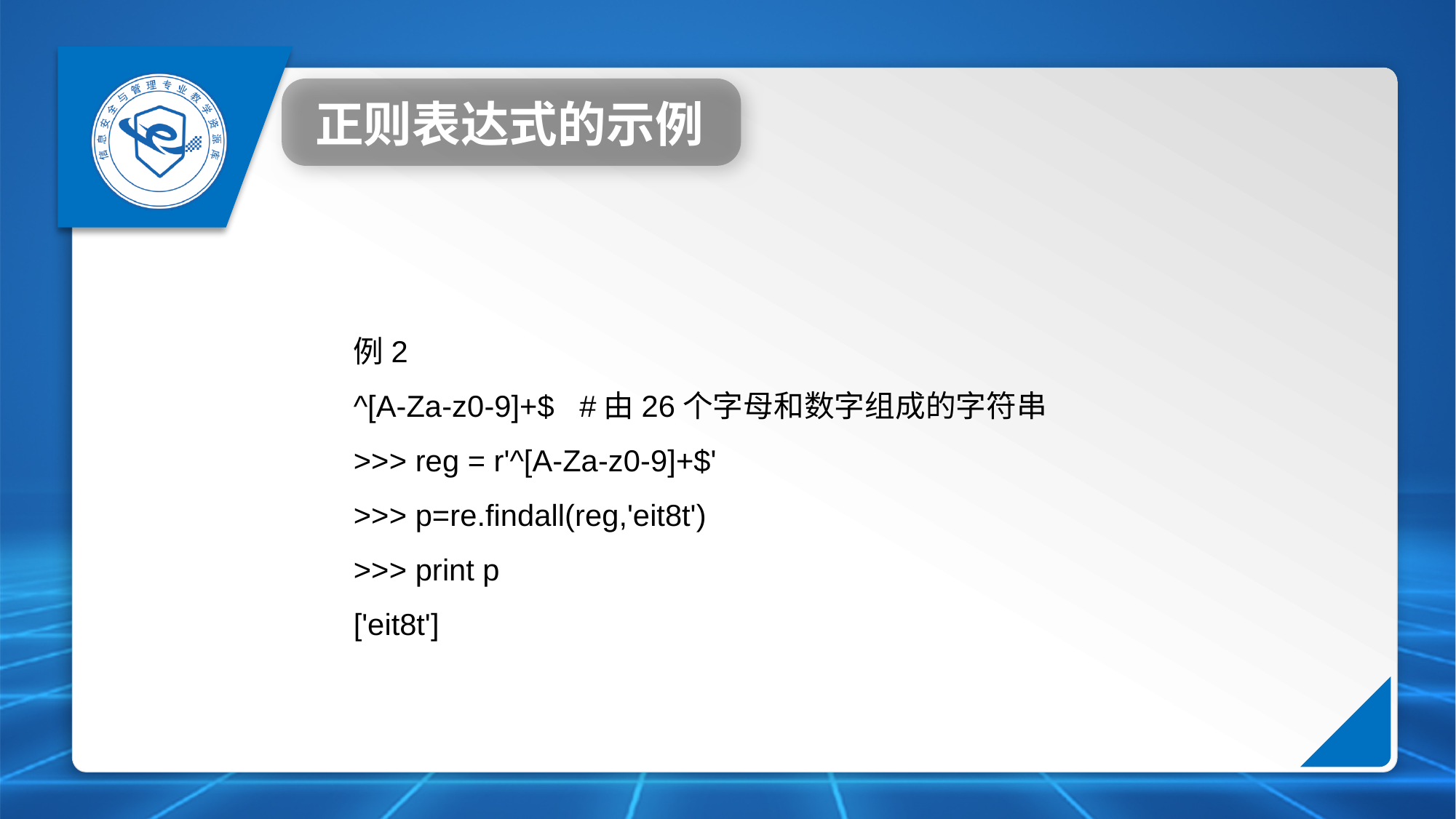

正则表达式的示例
例2
^[A-Za-z0-9]+$   #由26个字母和数字组成的字符串
>>> reg = r'^[A-Za-z0-9]+$'
>>> p=re.findall(reg,'eit8t')
>>> print p
['eit8t']